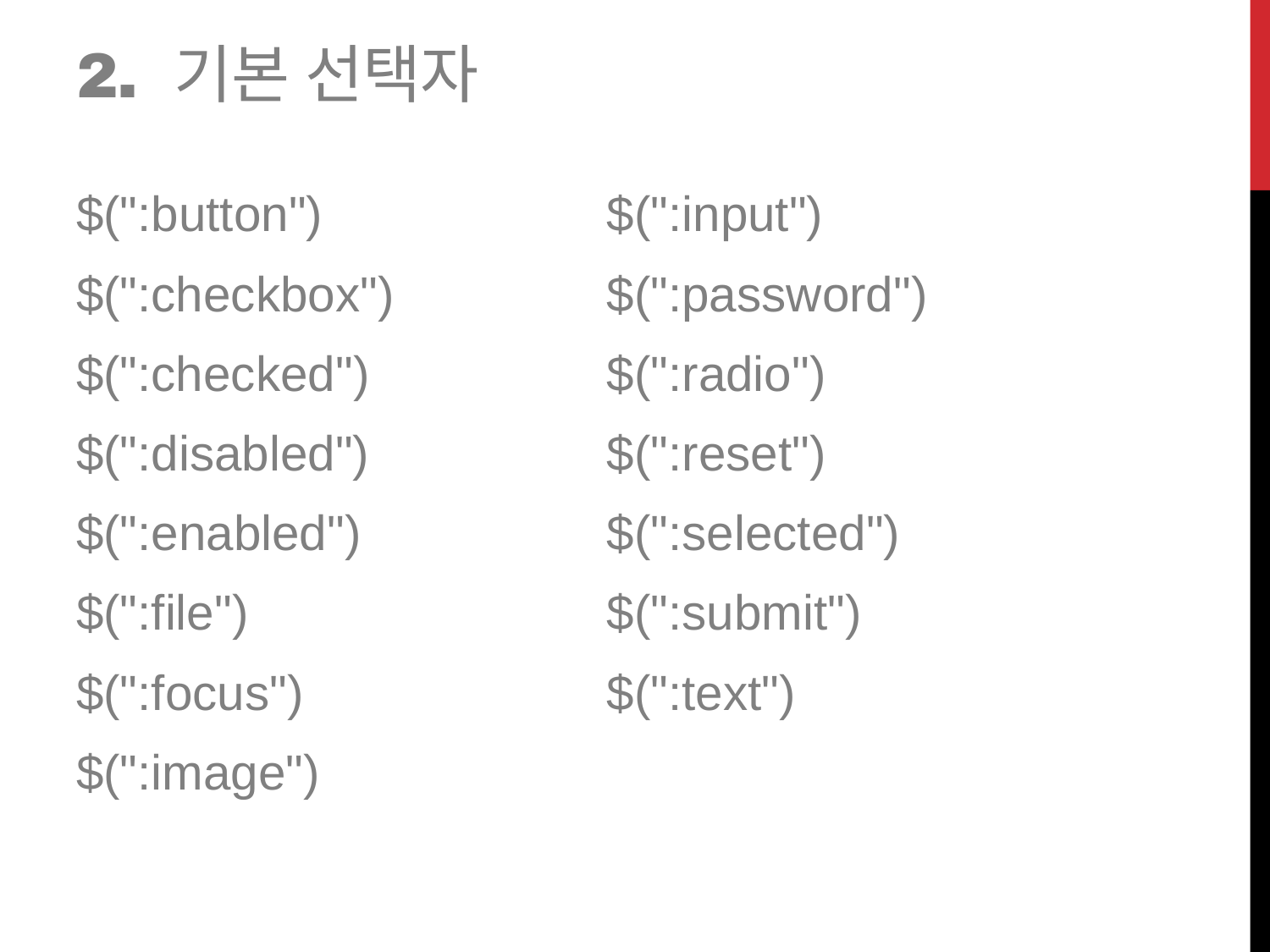

# 2. 기본 선택자
$(":button")
$(":checkbox")
$(":checked")
$(":disabled")
$(":enabled")
$(":file")
$(":focus")
$(":image")
$(":input")
$(":password")
$(":radio")
$(":reset")
$(":selected")
$(":submit")
$(":text")